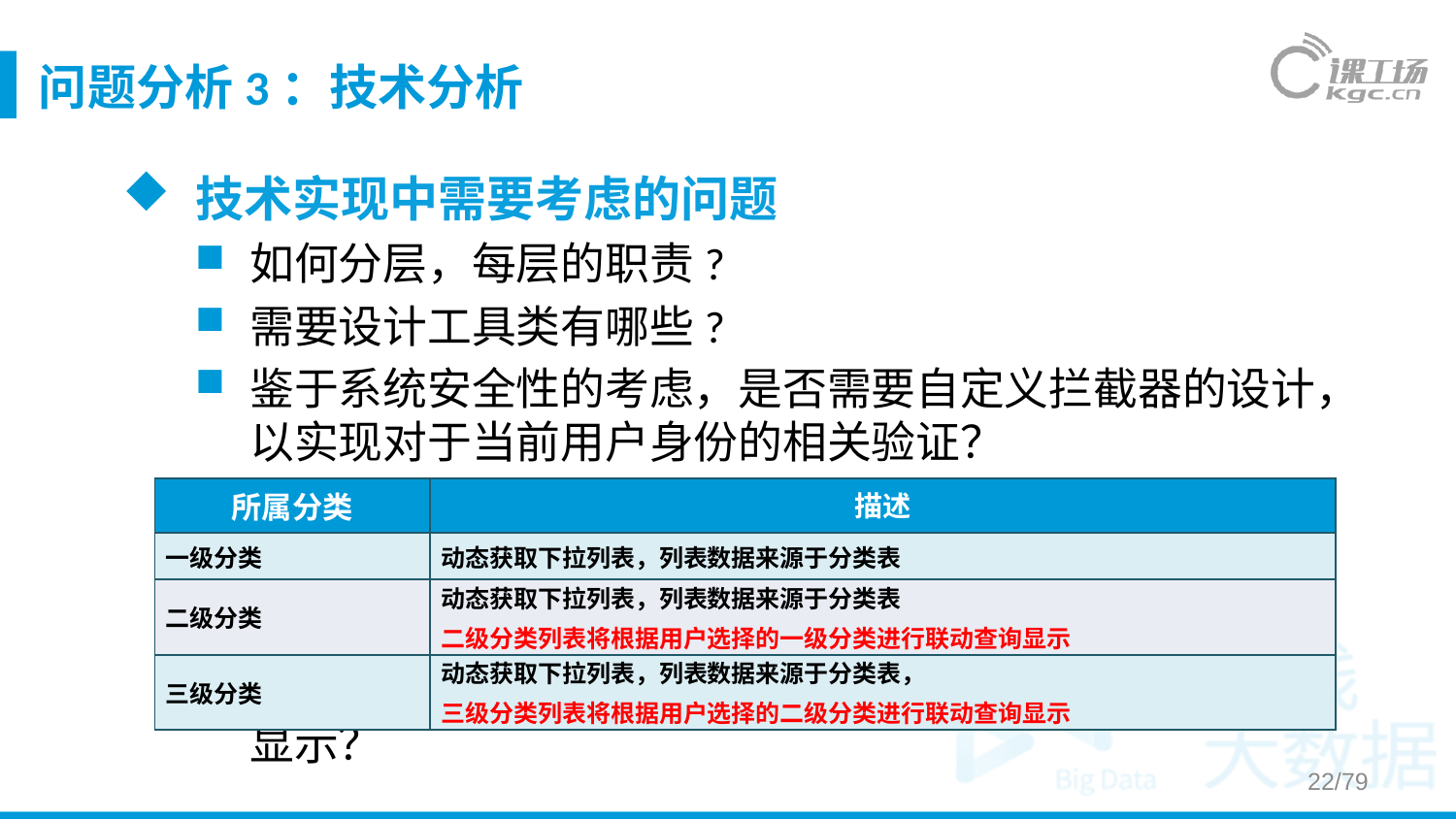

# 问题分析3：技术分析
技术实现中需要考虑的问题
如何分层，每层的职责?
需要设计工具类有哪些?
鉴于系统安全性的考虑，是否需要自定义拦截器的设计，以实现对于当前用户身份的相关验证？
如何分页、报错（处理异常）、管理事务、…
严格遵守编码规范
在实际项目中如何灵活应用Bootstrap框架？
APP所属分类(共三级分类)，在操作时如何进行联动显示？

| 所属分类 | 描述 |
| --- | --- |
| 一级分类 | 动态获取下拉列表，列表数据来源于分类表 |
| 二级分类 | 动态获取下拉列表，列表数据来源于分类表 二级分类列表将根据用户选择的一级分类进行联动查询显示 |
| 三级分类 | 动态获取下拉列表，列表数据来源于分类表， 三级分类列表将根据用户选择的二级分类进行联动查询显示 |
22/79